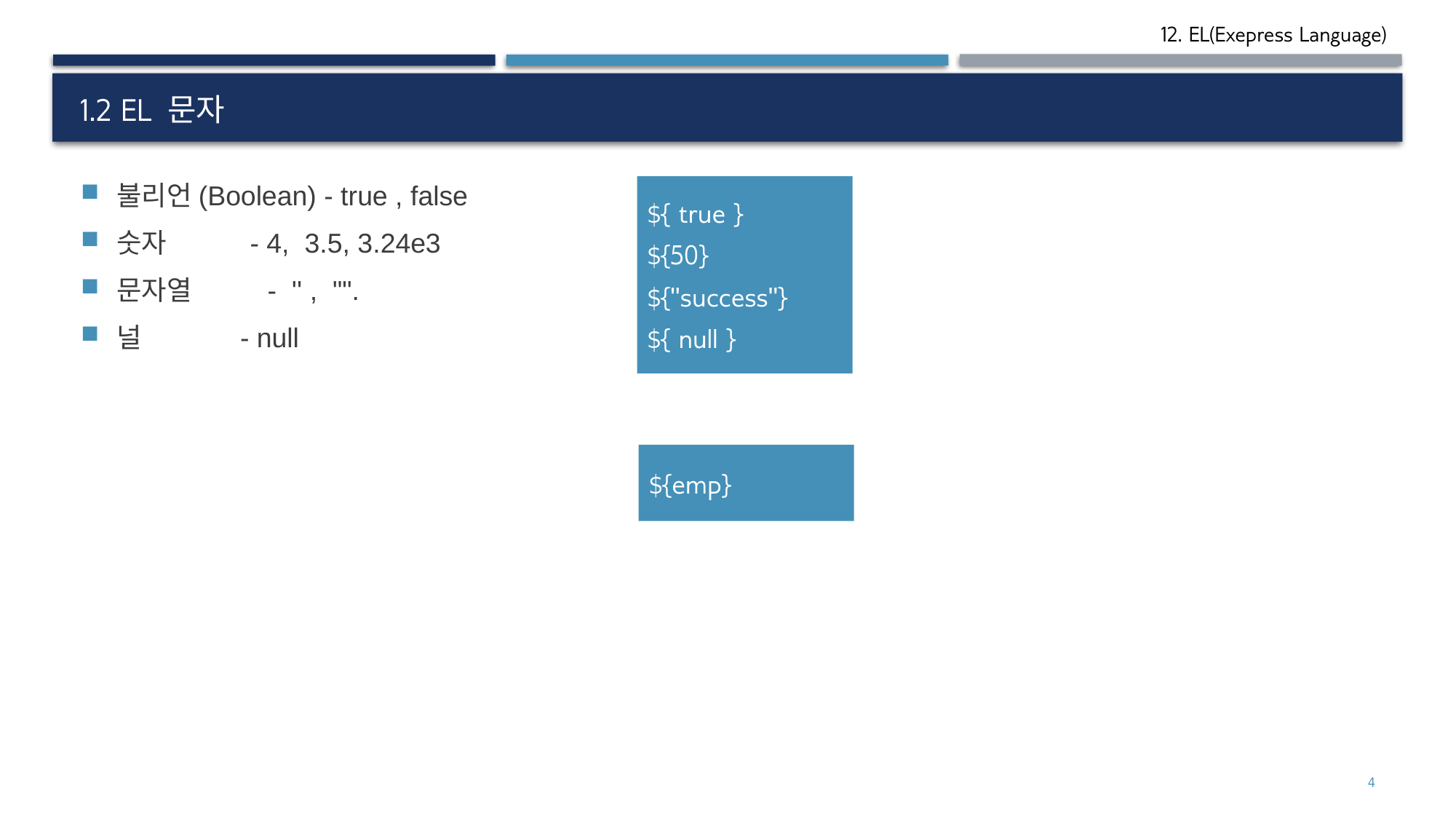

# 1.2 EL 문자
불리언(Boolean) - true , false
숫자          - 4,  3.5, 3.24e3
문자열         -  '' ,  "".
널            - null
${ true }
${50}
${"success"}
${ null }
${emp}
4